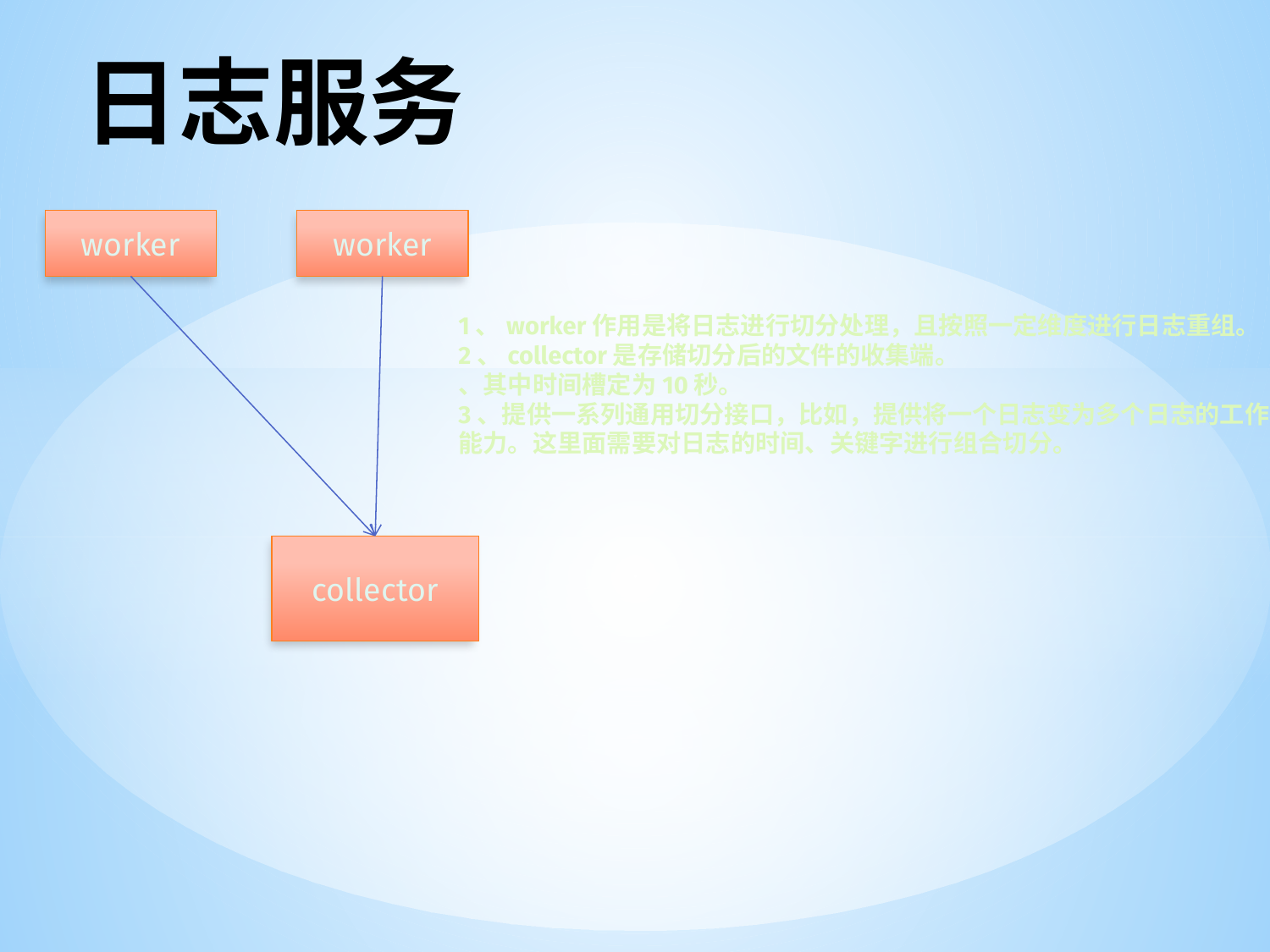

# 日志服务
worker
worker
1、worker作用是将日志进行切分处理，且按照一定维度进行日志重组。
2、collector是存储切分后的文件的收集端。
、其中时间槽定为10秒。
3、提供一系列通用切分接口，比如，提供将一个日志变为多个日志的工作
能力。这里面需要对日志的时间、关键字进行组合切分。

collector